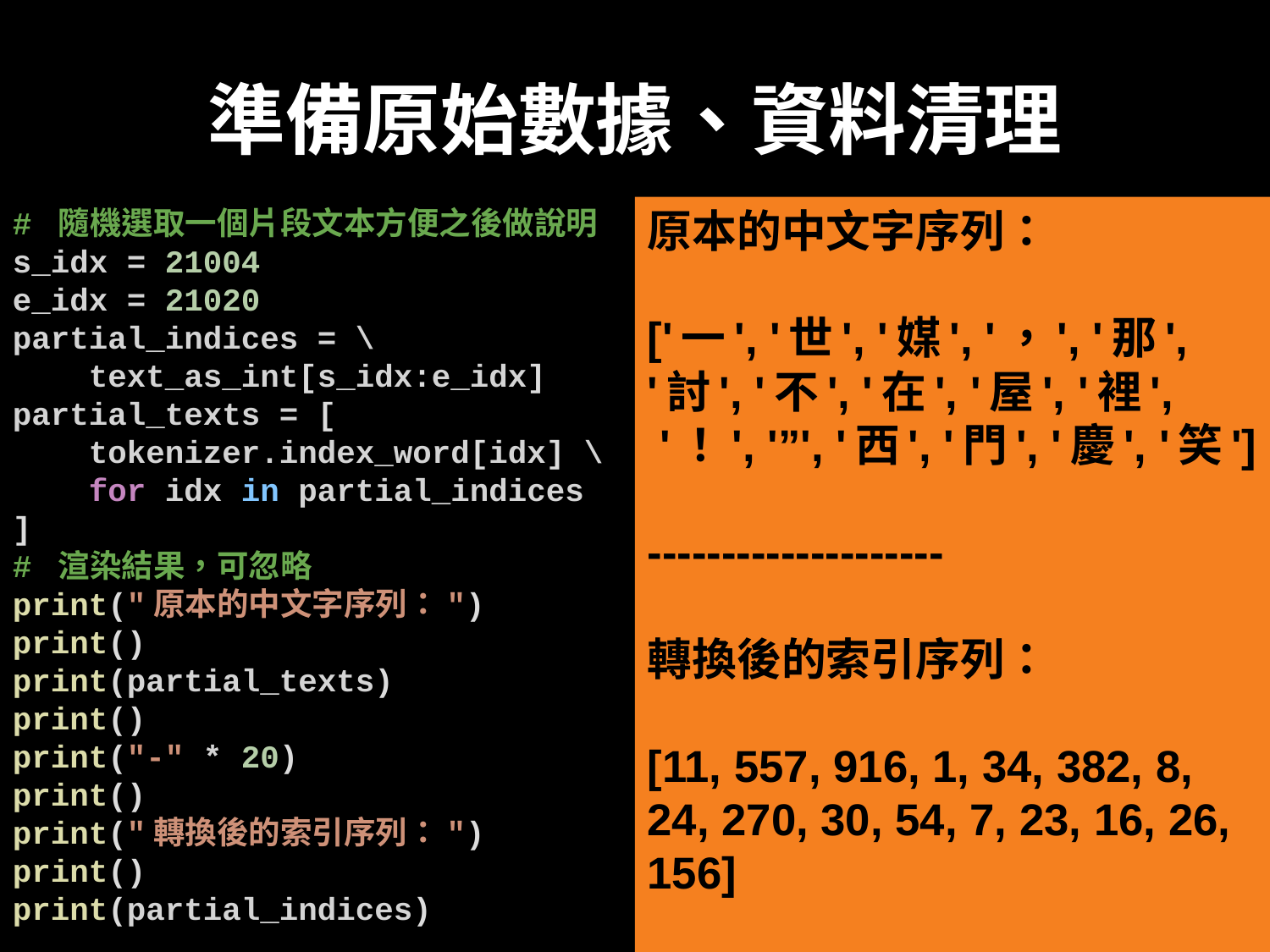

# 準備原始數據、資料清理

# 隨機選取一個片段文本方便之後做說明
s_idx = 21004
e_idx = 21020
partial_indices = \
    text_as_int[s_idx:e_idx]
partial_texts = [
    tokenizer.index_word[idx] \
    for idx in partial_indices
]
# 渲染結果，可忽略
print("原本的中文字序列：")
print()
print(partial_texts)
print()
print("-" * 20)
print()
print("轉換後的索引序列：")
print()
print(partial_indices)
原本的中文字序列：

['一', '世', '媒', '，', '那', '討', '不', '在', '屋', '裡', '！', '”', '西', '門', '慶', '笑']

--------------------

轉換後的索引序列：

[11, 557, 916, 1, 34, 382, 8, 24, 270, 30, 54, 7, 23, 16, 26, 156]